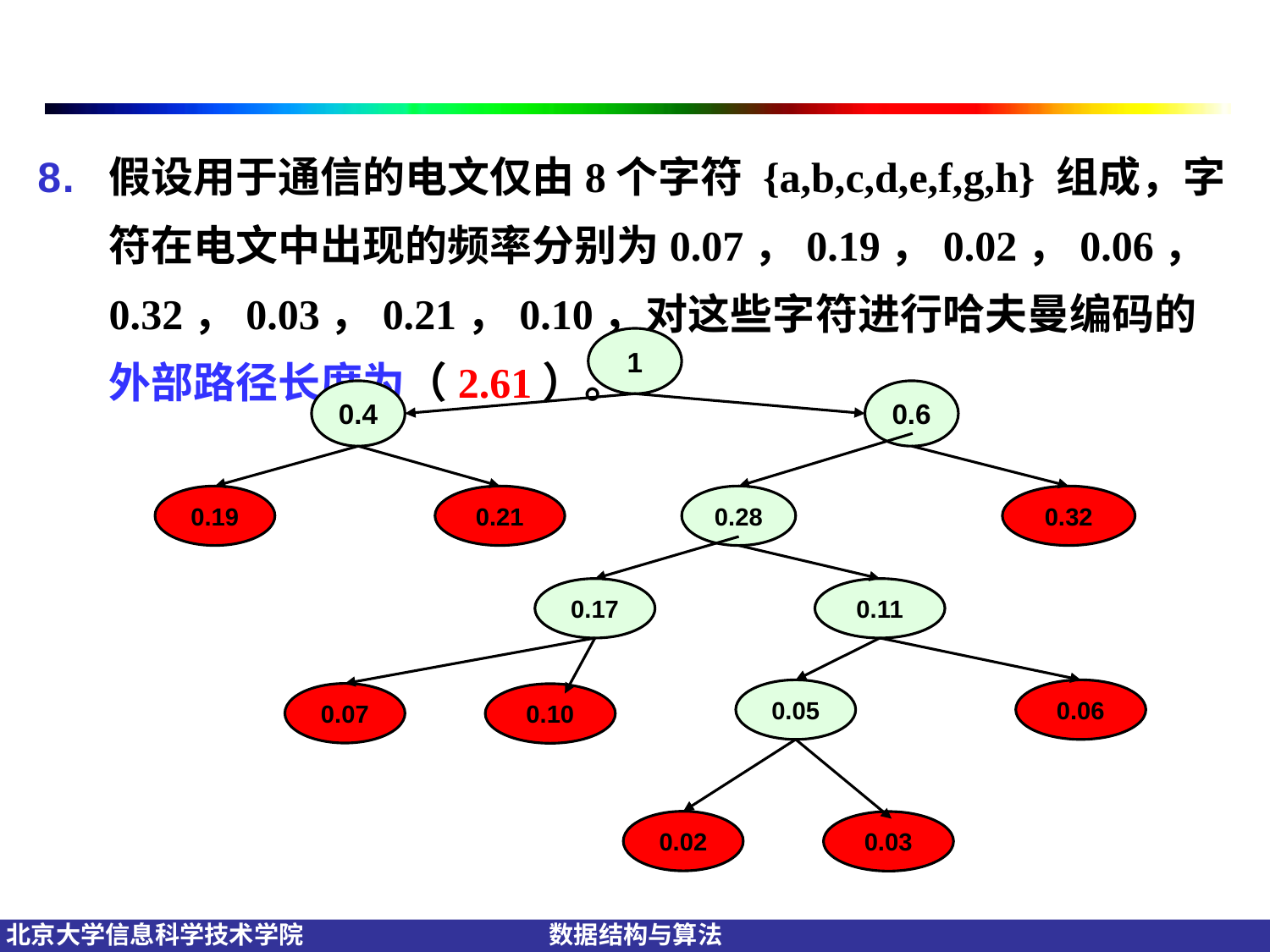

#
假设用于通信的电文仅由8个字符 {a,b,c,d,e,f,g,h} 组成，字符在电文中出现的频率分别为0.07，0.19，0.02，0.06，0.32，0.03，0.21，0.10，对这些字符进行哈夫曼编码的外部路径长度为（2.61）。

1
0.4
0.6
0.19
0.21
0.28
0.32
0.17
0.11
0.05
0.06
0.07
0.10
0.02
0.03